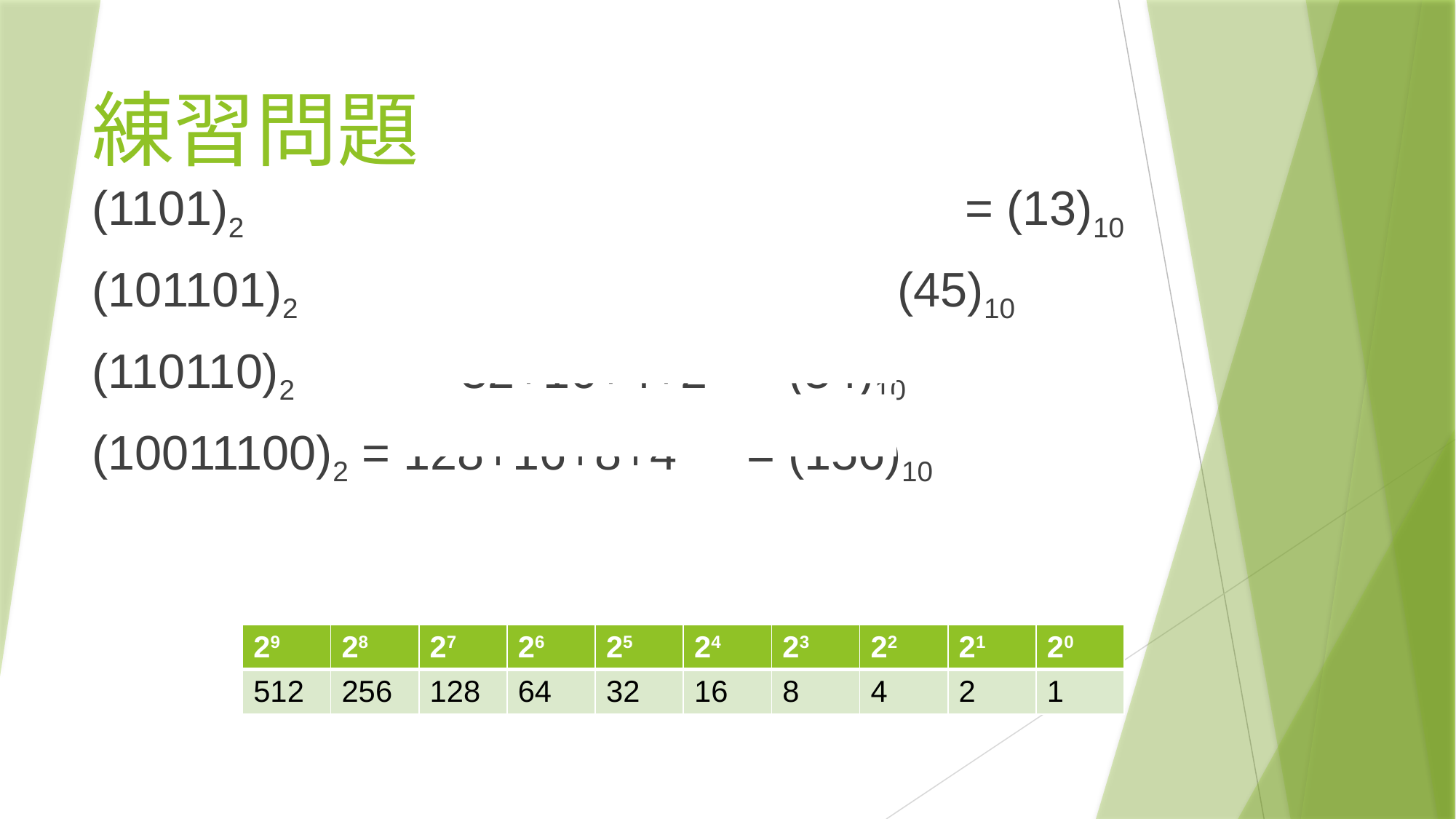

# 練習問題
(1101)2			= 8+4+1			= (13)10
(101101)2 	= 32+8+4+1		= (45)10
(110110)2 		= 32+16+4+2	= (54)10
(10011100)2 = 128+16+8+4	= (156)10

| 29 | 28 | 27 | 26 | 25 | 24 | 23 | 22 | 21 | 20 |
| --- | --- | --- | --- | --- | --- | --- | --- | --- | --- |
| 512 | 256 | 128 | 64 | 32 | 16 | 8 | 4 | 2 | 1 |